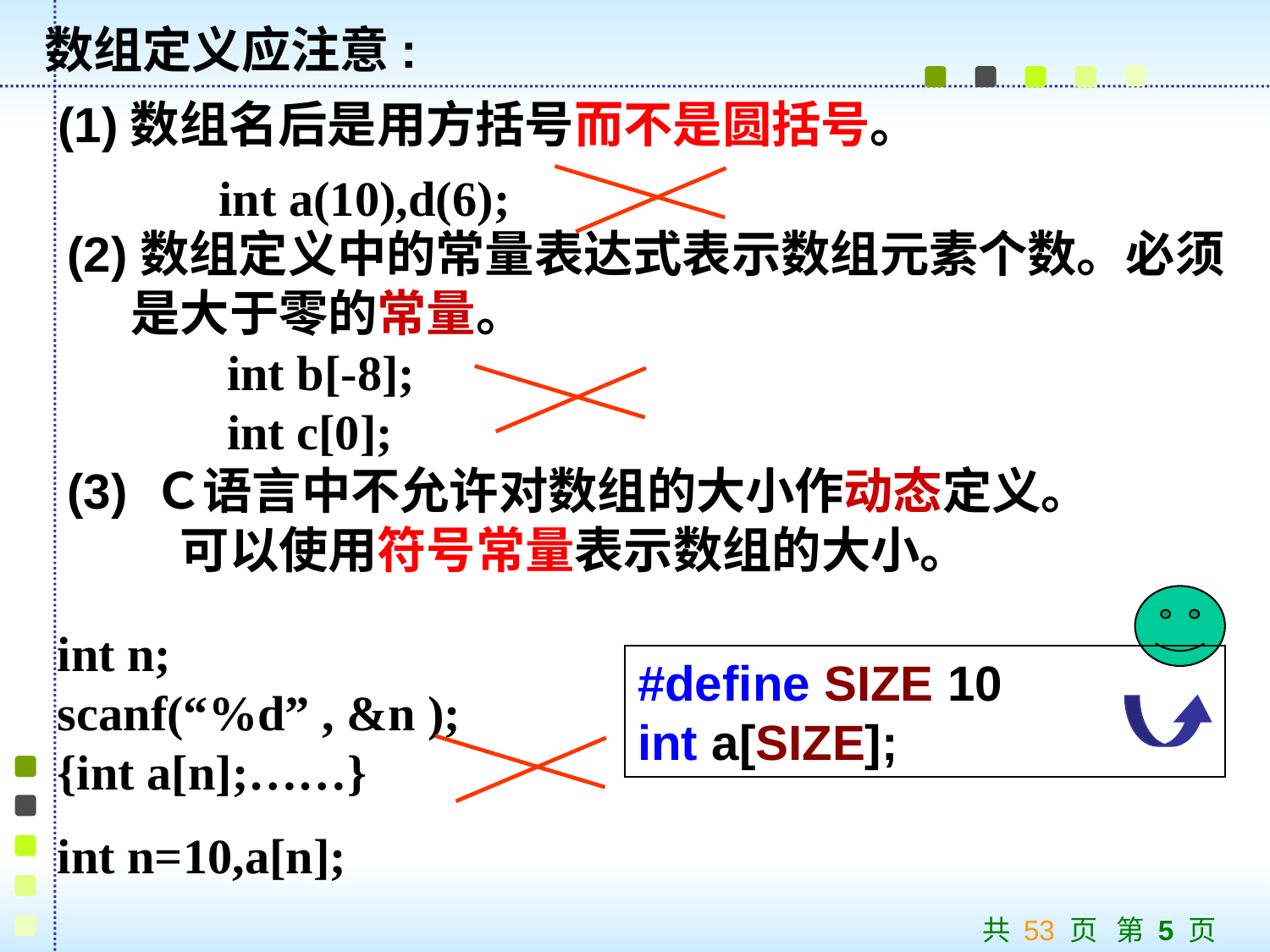

数组定义应注意:
 (1)数组名后是用方括号而不是圆括号。
           int a(10),d(6);

(2)数组定义中的常量表达式表示数组元素个数。必须是大于零的常量。
             int b[-8];
             int c[0];
(3) Ｃ语言中不允许对数组的大小作动态定义。
         可以使用符号常量表示数组的大小。

int n;
scanf(“%d” , &n );
{int a[n];……}
int n=10,a[n];
#define SIZE 10
int a[SIZE];

共 53 页   第 5 页